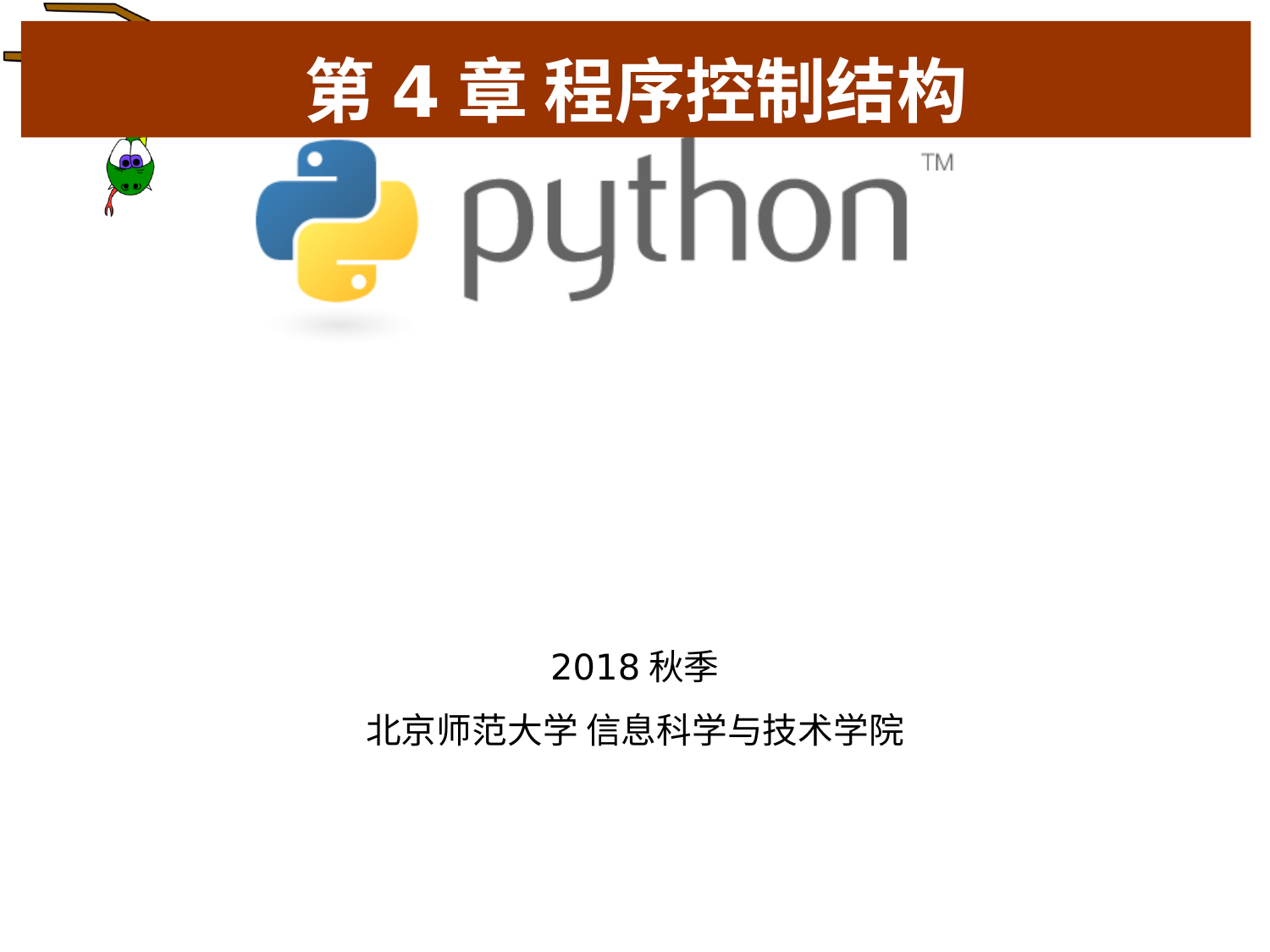

# 第4章 程序控制结构
2018秋季
北京师范大学 信息科学与技术学院
1